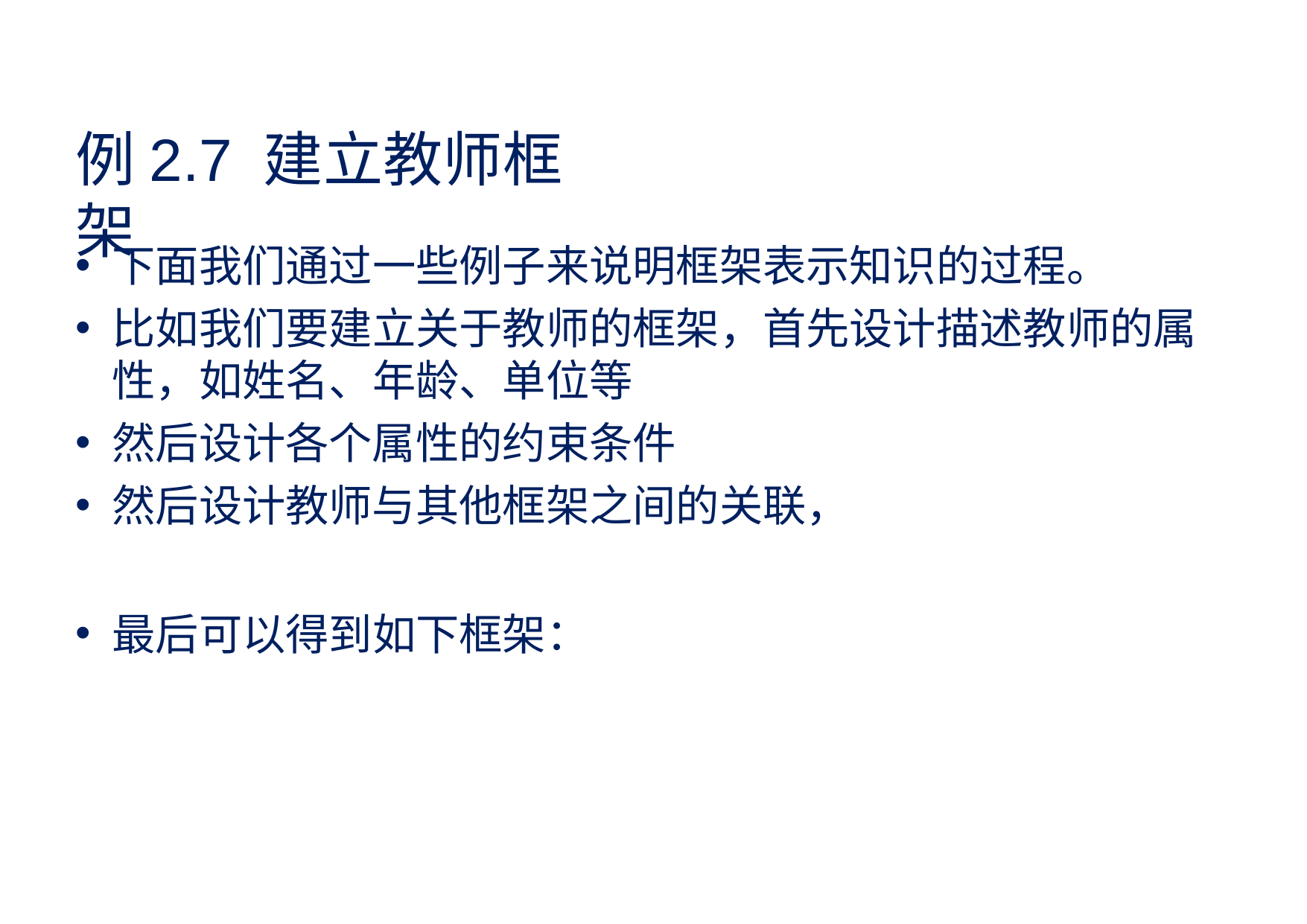

# 例2.7 建立教师框架
下面我们通过一些例子来说明框架表示知识的过程。
比如我们要建立关于教师的框架，首先设计描述教师的属 性，如姓名、年龄、单位等
然后设计各个属性的约束条件
然后设计教师与其他框架之间的关联，

最后可以得到如下框架：
68